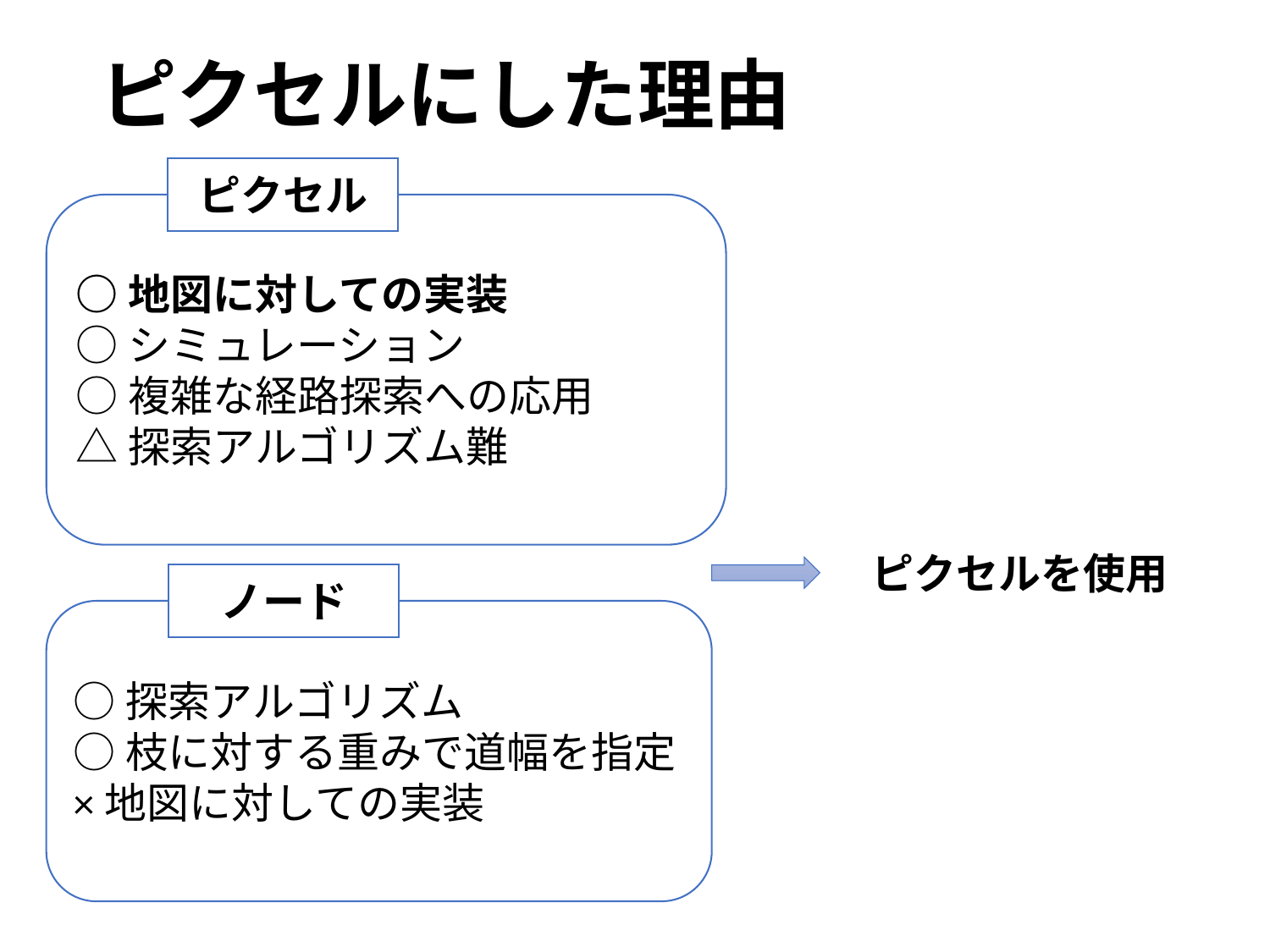

# ピクセルにした理由
ピクセル

○地図に対しての実装
○シミュレーション
○複雑な経路探索への応用
△探索アルゴリズム難

ピクセルを使用

ノード
○探索アルゴリズム
○枝に対する重みで道幅を指定
×地図に対しての実装